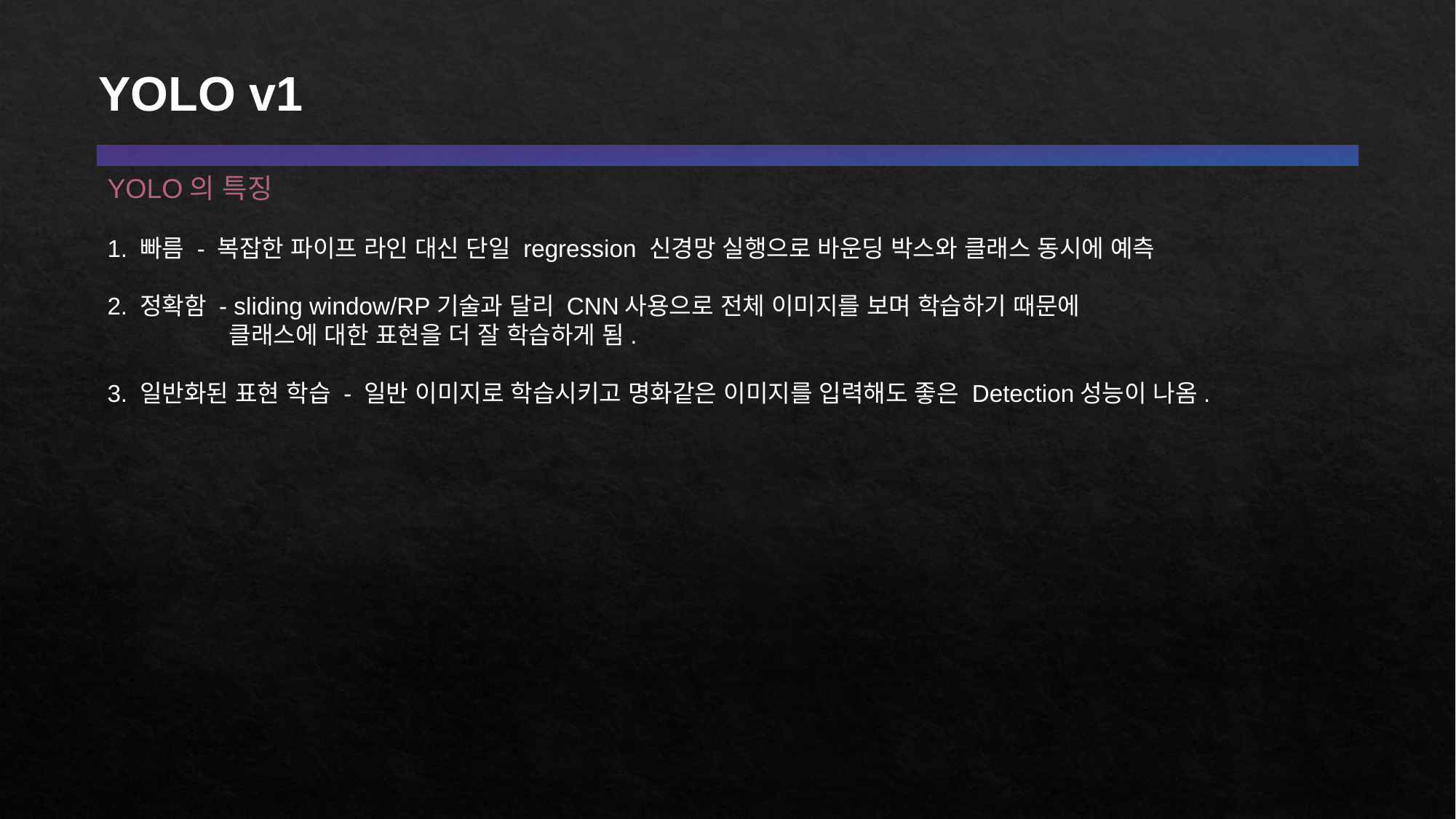

YOLO v1

YOLO의 특징

1. 빠름 - 복잡한 파이프 라인 대신 단일 regression 신경망 실행으로 바운딩 박스와 클래스 동시에 예측

2. 정확함 - sliding window/RP기술과 달리 CNN사용으로 전체 이미지를 보며 학습하기 때문에
	 클래스에 대한 표현을 더 잘 학습하게 됨.

3. 일반화된 표현 학습 - 일반 이미지로 학습시키고 명화같은 이미지를 입력해도 좋은 Detection성능이 나옴.